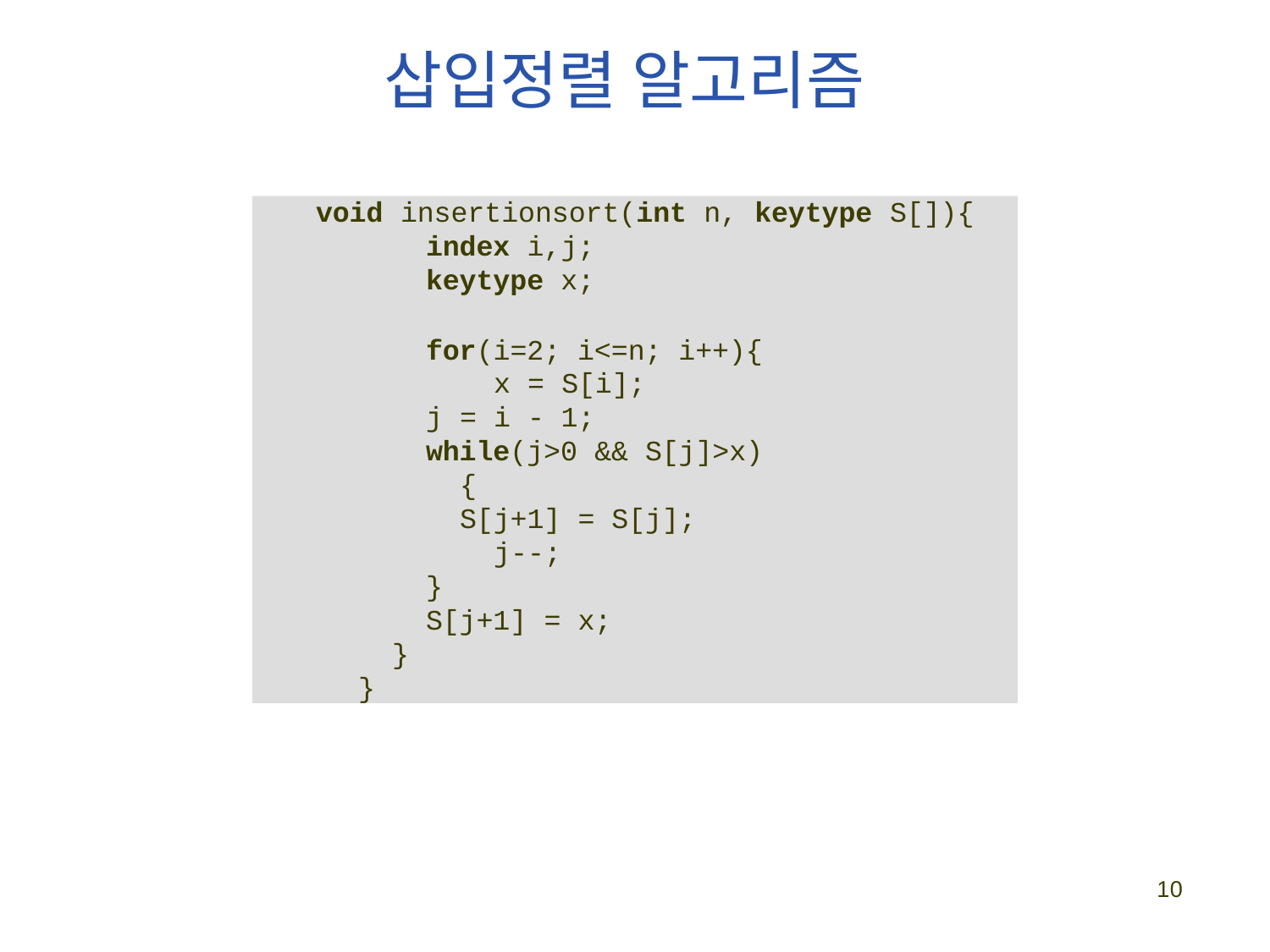

# 삽입정렬 알고리즘
void insertionsort(int n, keytype S[]){
index i,j;
keytype x;

for(i=2; i<=n; i++){   x = S[i];
j = i - 1;
while(j>0 && S[j]>x){
S[j+1] = S[j];  j--;
}
S[j+1] = x;
}
}
10